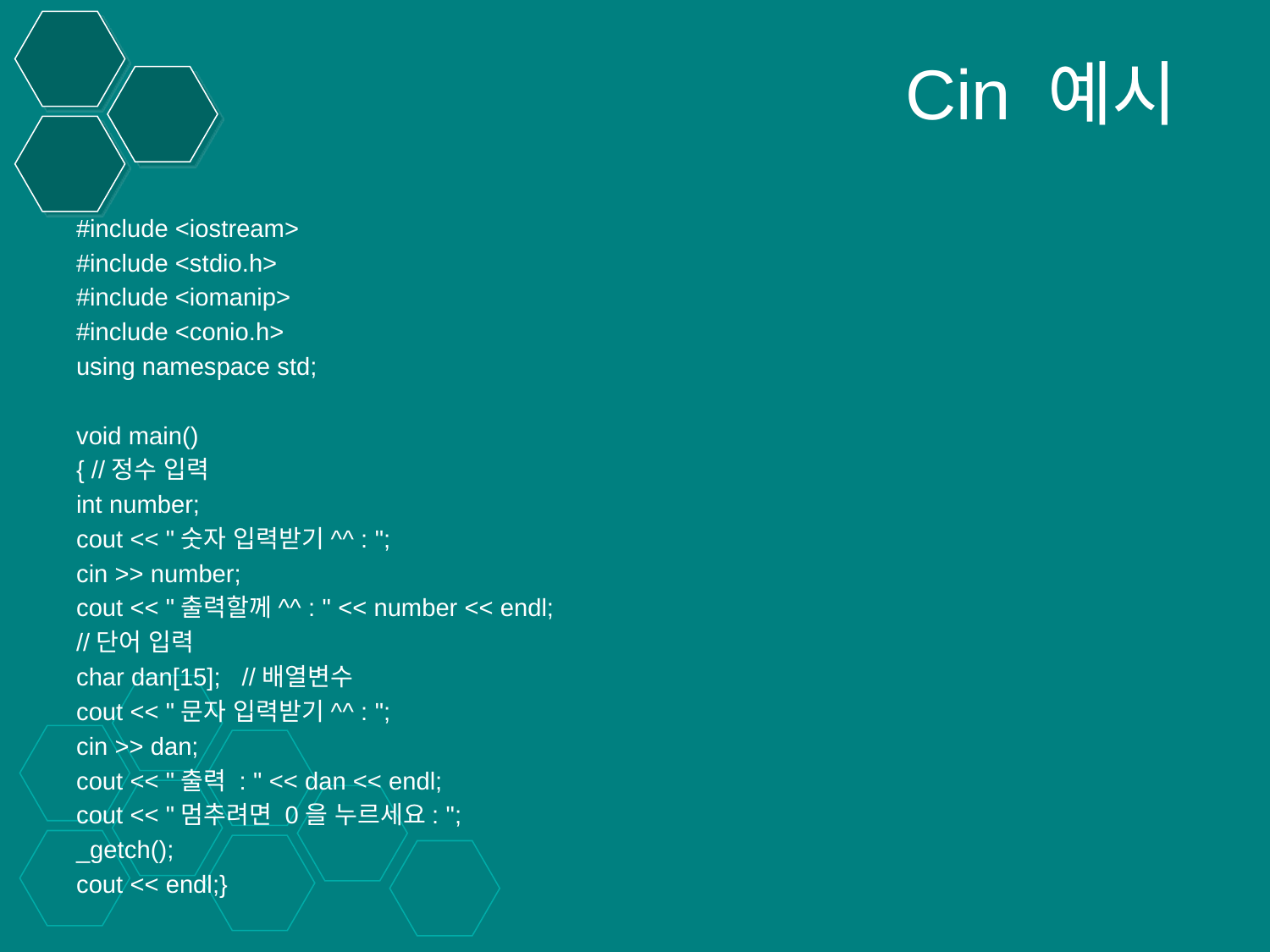

# Cin 예시
#include <iostream>
#include <stdio.h>
#include <iomanip>
#include <conio.h>
using namespace std;

void main()
{ //정수 입력
int number;
cout << "숫자 입력받기^^ : ";
cin >> number;
cout << "출력할께^^ : " << number << endl;
//단어 입력
char dan[15];   //배열변수
cout << "문자 입력받기^^ : ";
cin >> dan;
cout << "출력 : " << dan << endl;
cout << "멈추려면 0을 누르세요: ";
_getch();
cout << endl;}